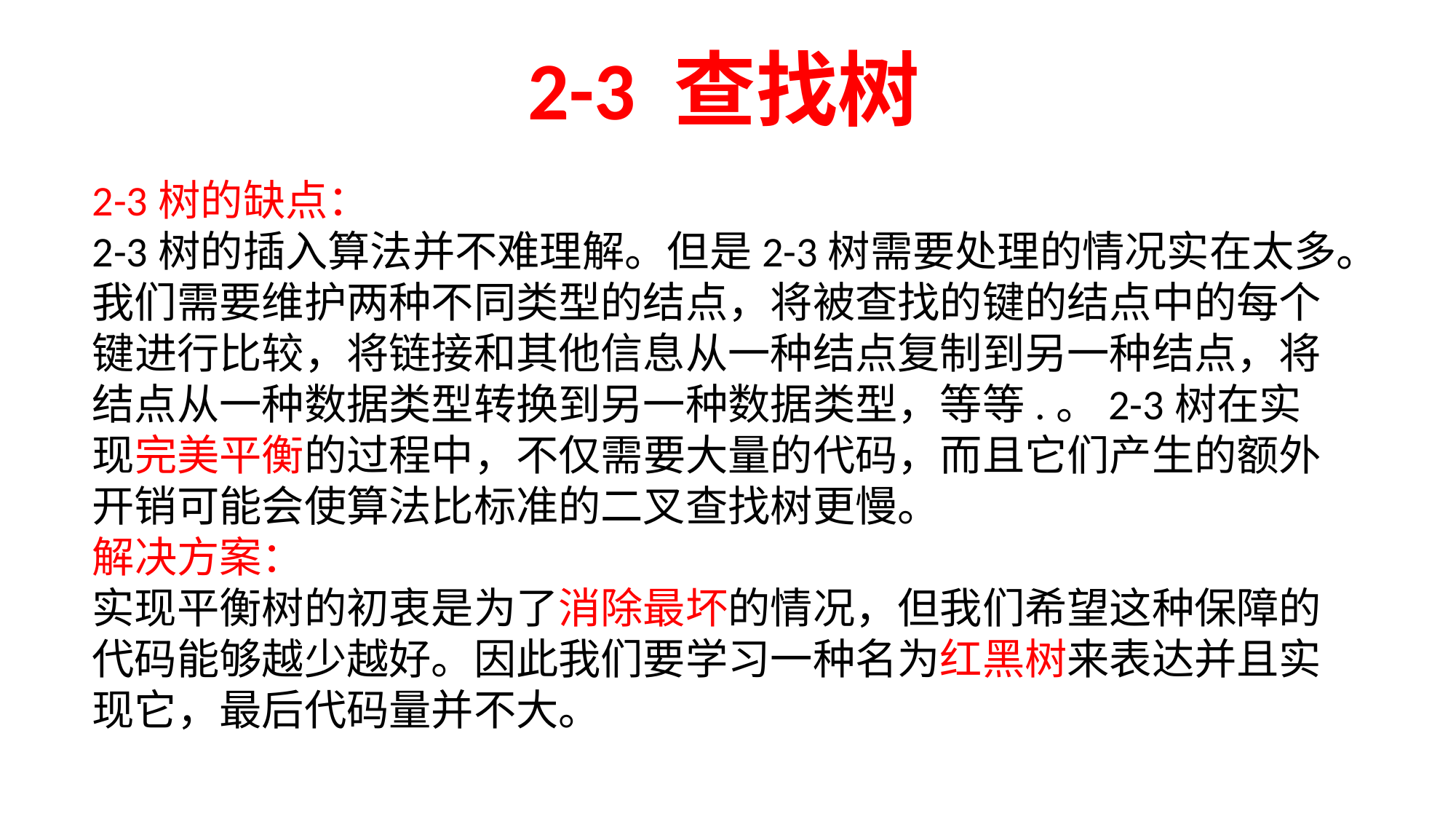

2-3 查找树
2-3树的缺点：
2-3树的插入算法并不难理解。但是2-3树需要处理的情况实在太多。我们需要维护两种不同类型的结点，将被查找的键的结点中的每个键进行比较，将链接和其他信息从一种结点复制到另一种结点，将结点从一种数据类型转换到另一种数据类型，等等.。2-3树在实现完美平衡的过程中，不仅需要大量的代码，而且它们产生的额外开销可能会使算法比标准的二叉查找树更慢。
解决方案：
实现平衡树的初衷是为了消除最坏的情况，但我们希望这种保障的代码能够越少越好。因此我们要学习一种名为红黑树来表达并且实现它，最后代码量并不大。